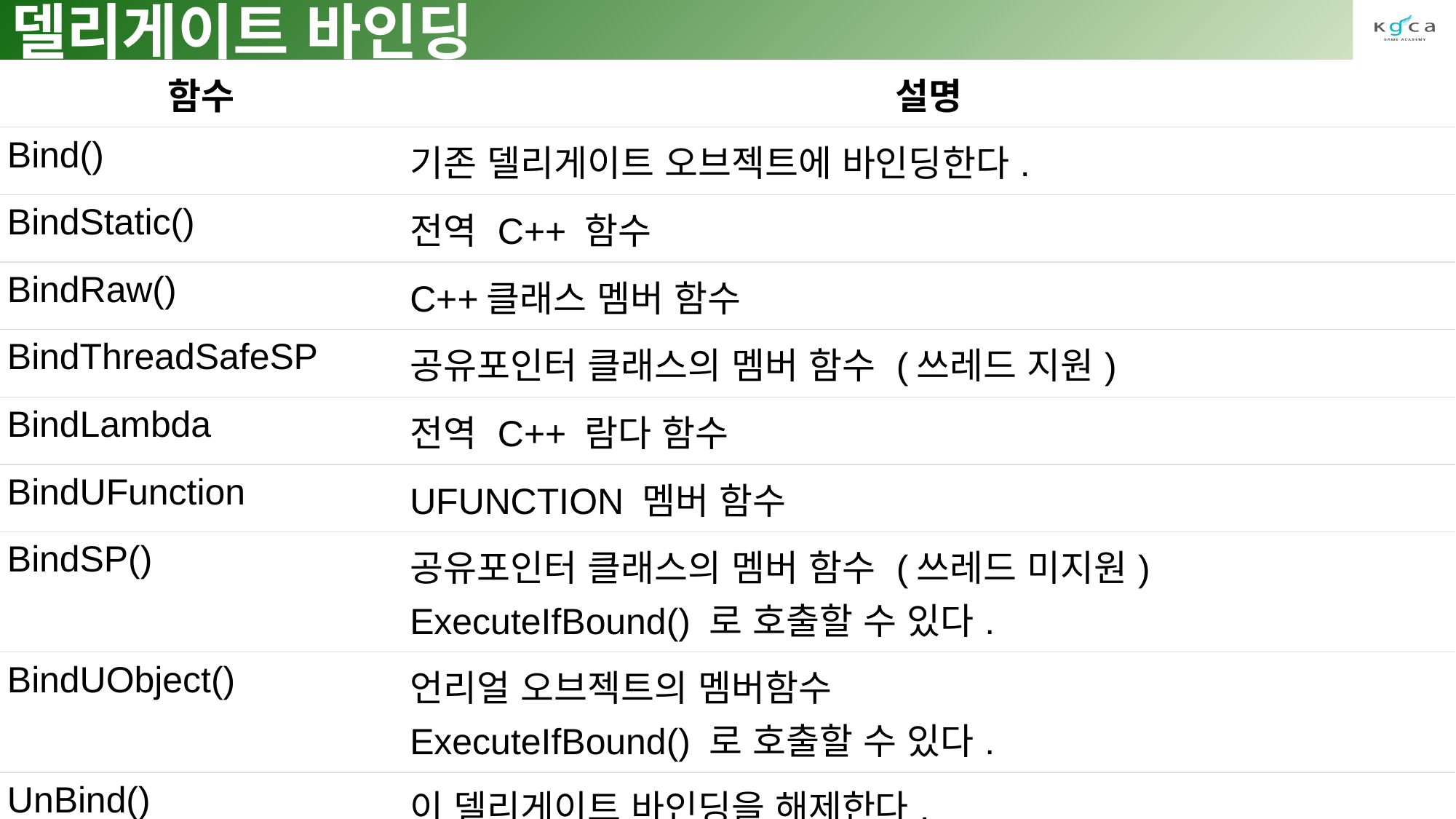

# 델리게이트 바인딩
| 함수 | 설명 |
| --- | --- |
| Bind() | 기존 델리게이트 오브젝트에 바인딩한다. |
| BindStatic() | 전역 C++ 함수 |
| BindRaw() | C++클래스 멤버 함수 |
| BindThreadSafeSP | 공유포인터 클래스의 멤버 함수 (쓰레드 지원) |
| BindLambda | 전역 C++ 람다 함수 |
| BindUFunction | UFUNCTION 멤버 함수 |
| BindSP() | 공유포인터 클래스의 멤버 함수 (쓰레드 미지원) ExecuteIfBound() 로 호출할 수 있다. |
| BindUObject() | 언리얼 오브젝트의 멤버함수 ExecuteIfBound() 로 호출할 수 있다. |
| UnBind() | 이 델리게이트 바인딩을 해제한다. |